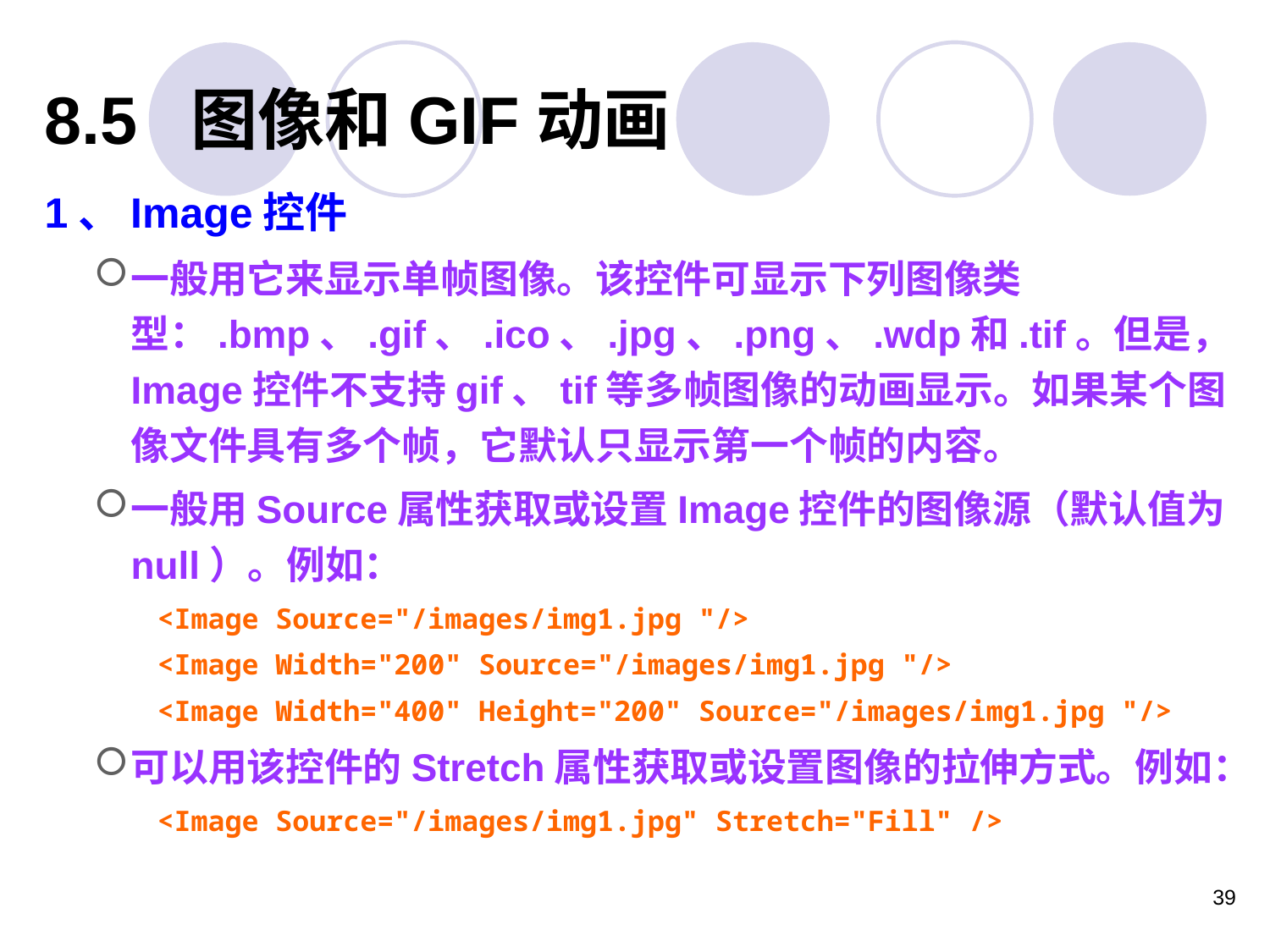

8.5  图像和GIF动画
1、Image控件
一般用它来显示单帧图像。该控件可显示下列图像类型：.bmp、.gif、.ico、.jpg、.png、.wdp和.tif。但是，Image控件不支持gif、tif等多帧图像的动画显示。如果某个图像文件具有多个帧，它默认只显示第一个帧的内容。
一般用Source属性获取或设置Image控件的图像源（默认值为null）。例如：
<Image Source="/images/img1.jpg "/>
<Image Width="200" Source="/images/img1.jpg "/>
<Image Width="400" Height="200" Source="/images/img1.jpg "/>
可以用该控件的Stretch属性获取或设置图像的拉伸方式。例如：
<Image Source="/images/img1.jpg" Stretch="Fill" />
39